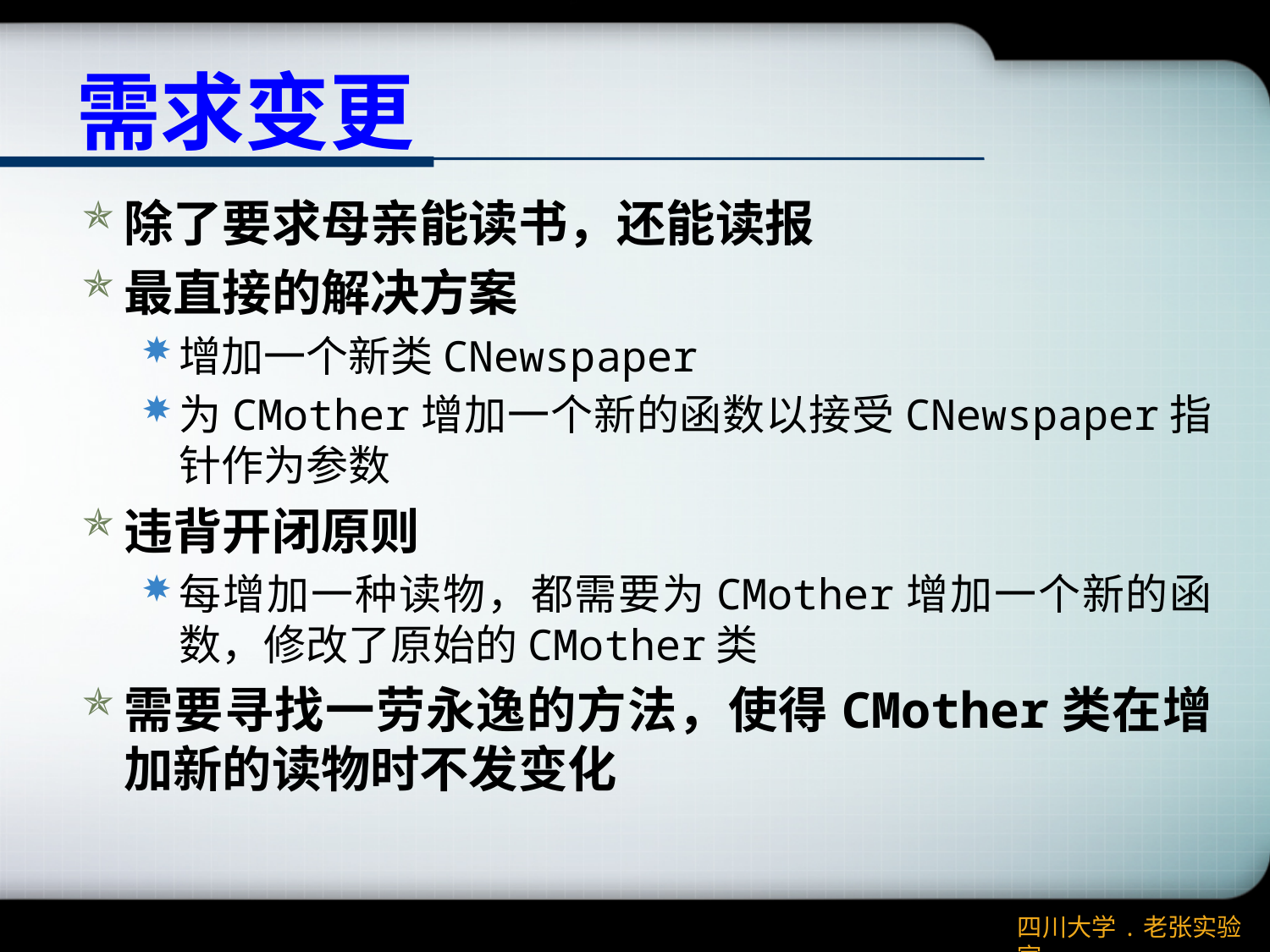

# 需求变更
除了要求母亲能读书，还能读报
最直接的解决方案
增加一个新类CNewspaper
为CMother增加一个新的函数以接受CNewspaper指针作为参数
违背开闭原则
每增加一种读物，都需要为CMother增加一个新的函数，修改了原始的CMother类
需要寻找一劳永逸的方法，使得CMother类在增加新的读物时不发变化